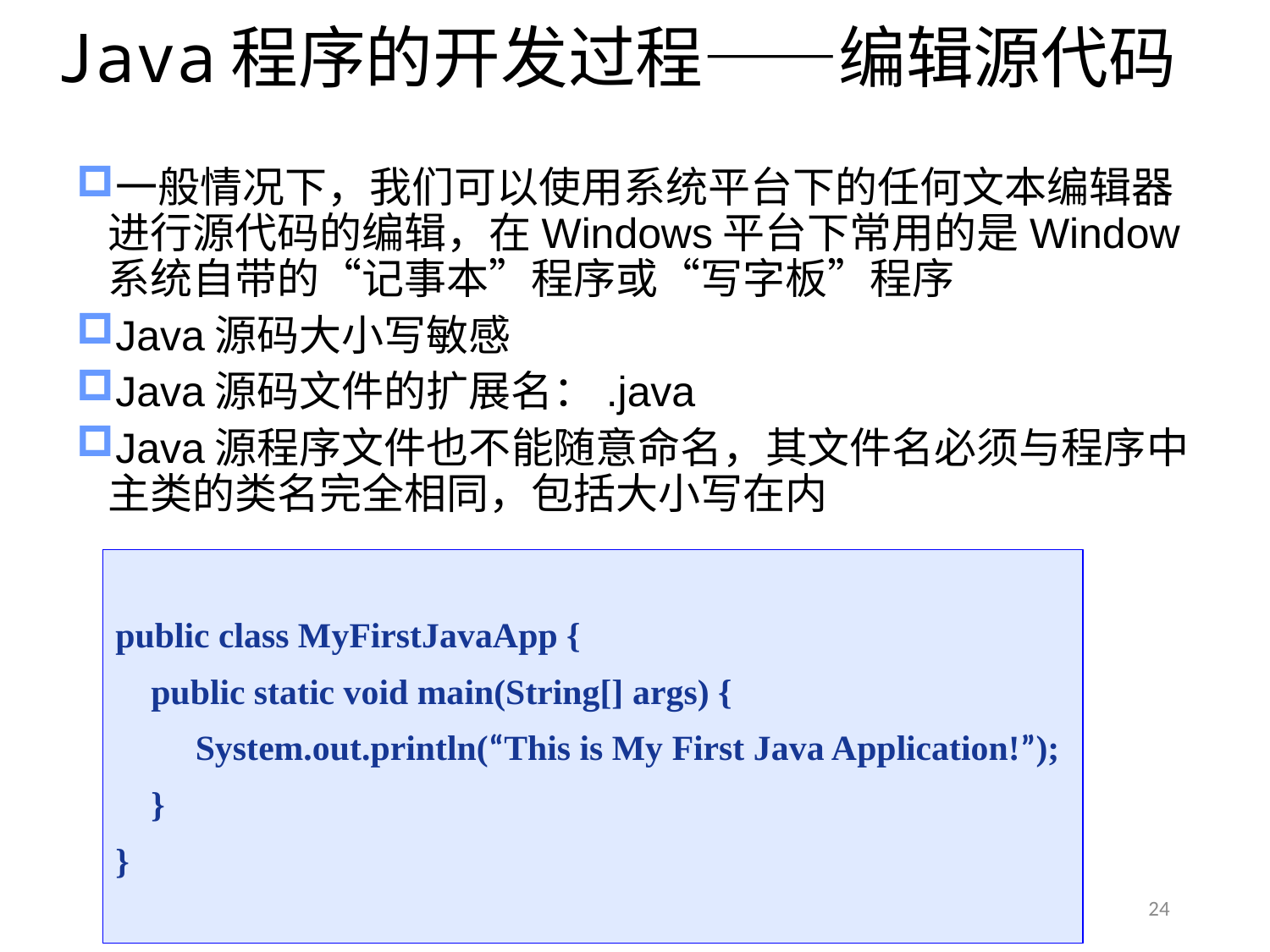

Java程序的开发过程——编辑源代码
一般情况下，我们可以使用系统平台下的任何文本编辑器进行源代码的编辑，在Windows平台下常用的是Window系统自带的“记事本”程序或“写字板”程序
Java源码大小写敏感
Java源码文件的扩展名：.java
Java源程序文件也不能随意命名，其文件名必须与程序中主类的类名完全相同，包括大小写在内

public class MyFirstJavaApp {
    public static void main(String[] args) {
         System.out.println(“This is My First Java Application!”);
    }
}

24